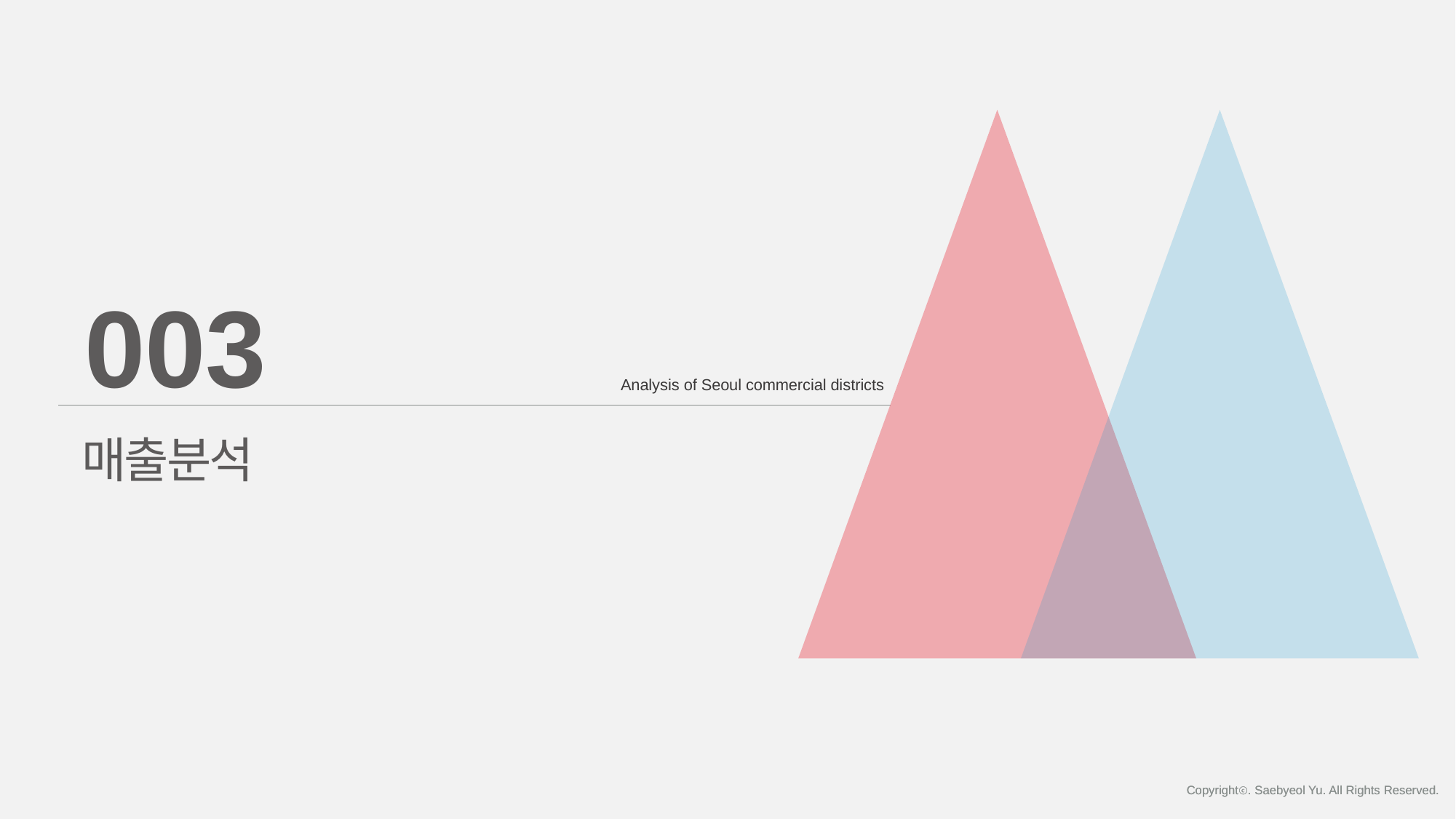

003
Analysis of Seoul commercial districts
매출분석
Copyrightⓒ. Saebyeol Yu. All Rights Reserved.